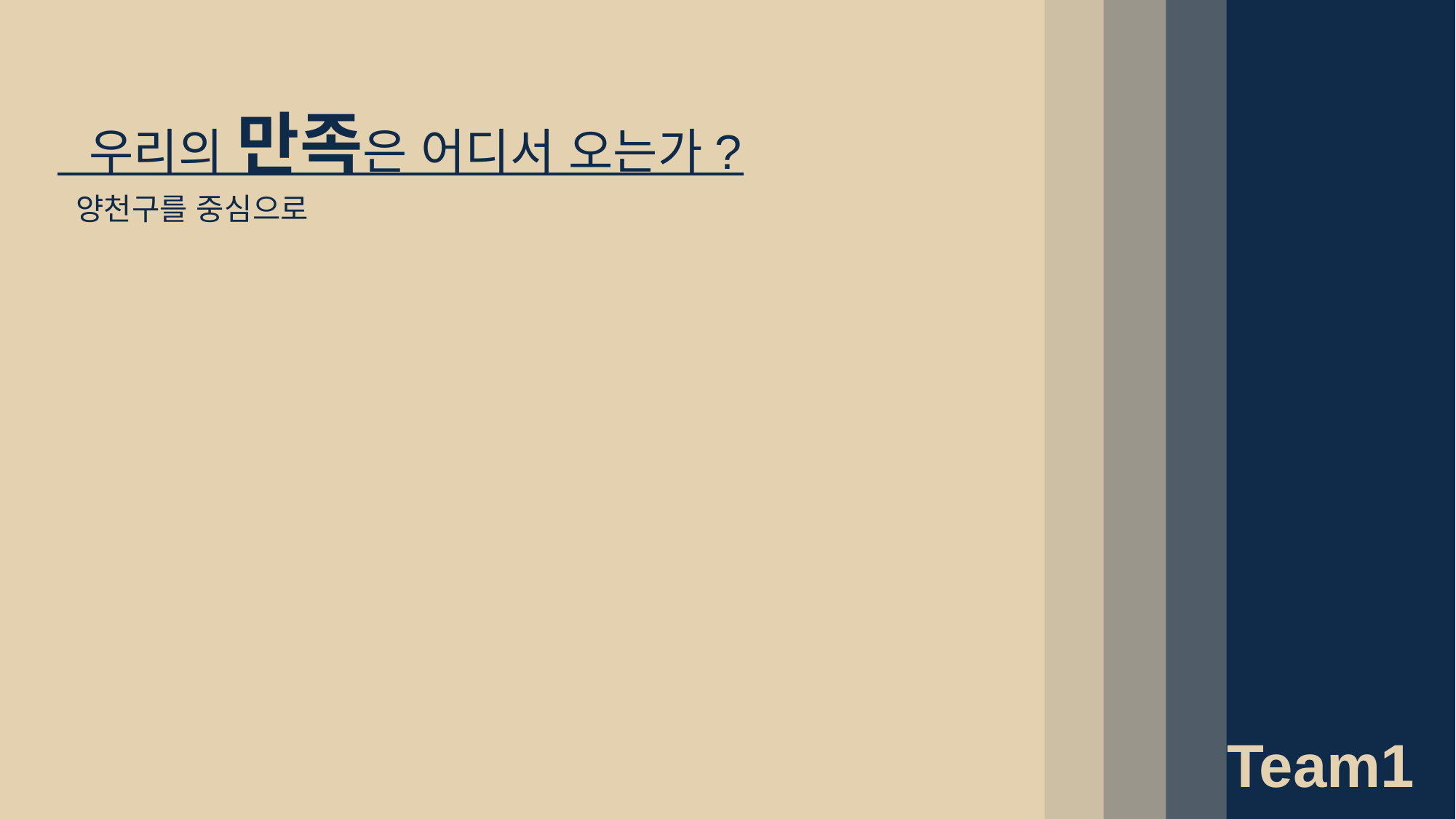

우리의 만족은 어디서 오는가?
양천구를 중심으로
Team1